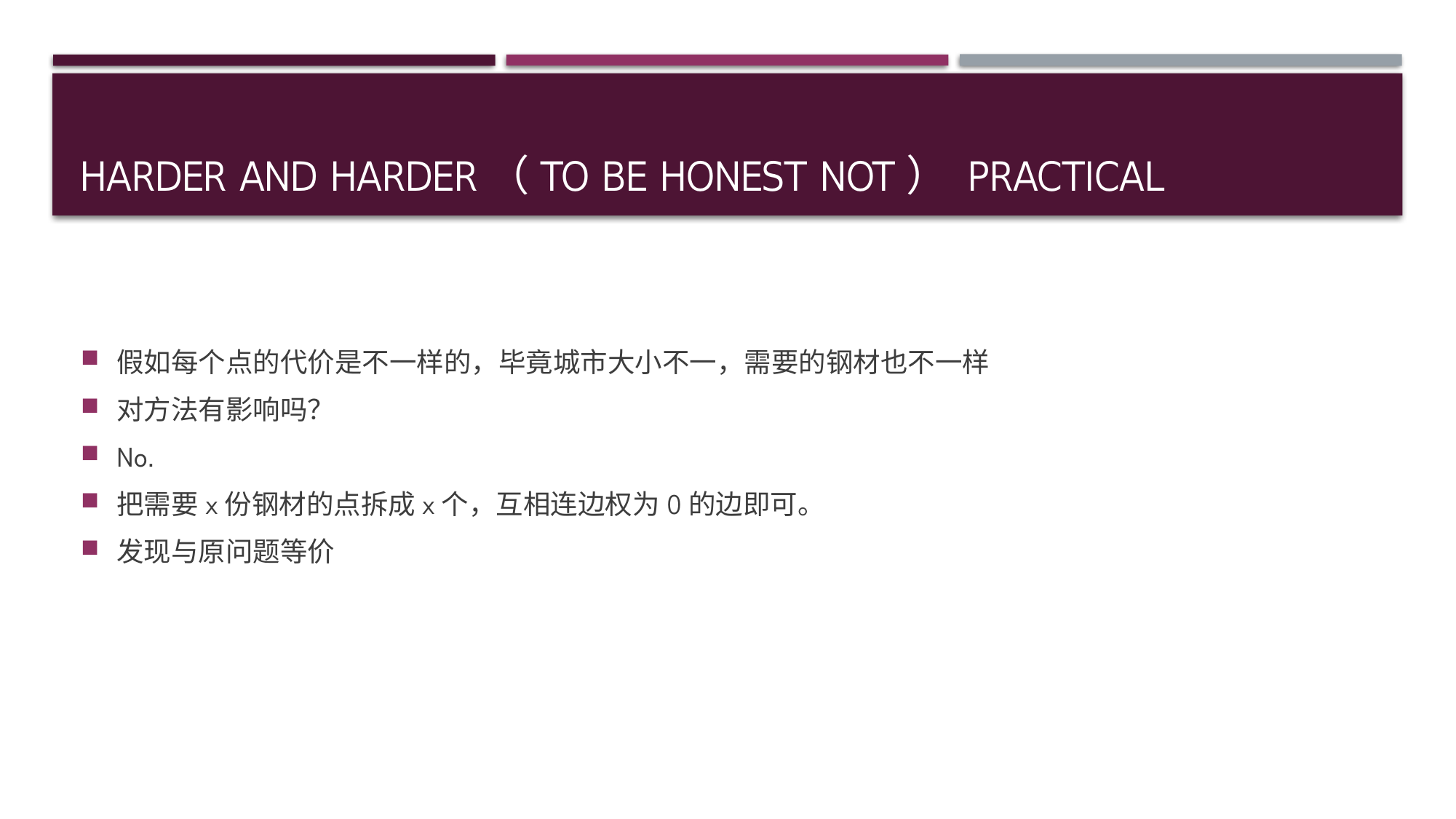

# Harder and harder（to be honest not） practical
假如每个点的代价是不一样的，毕竟城市大小不一，需要的钢材也不一样
对方法有影响吗？
No.
把需要x份钢材的点拆成x个，互相连边权为0的边即可。
发现与原问题等价